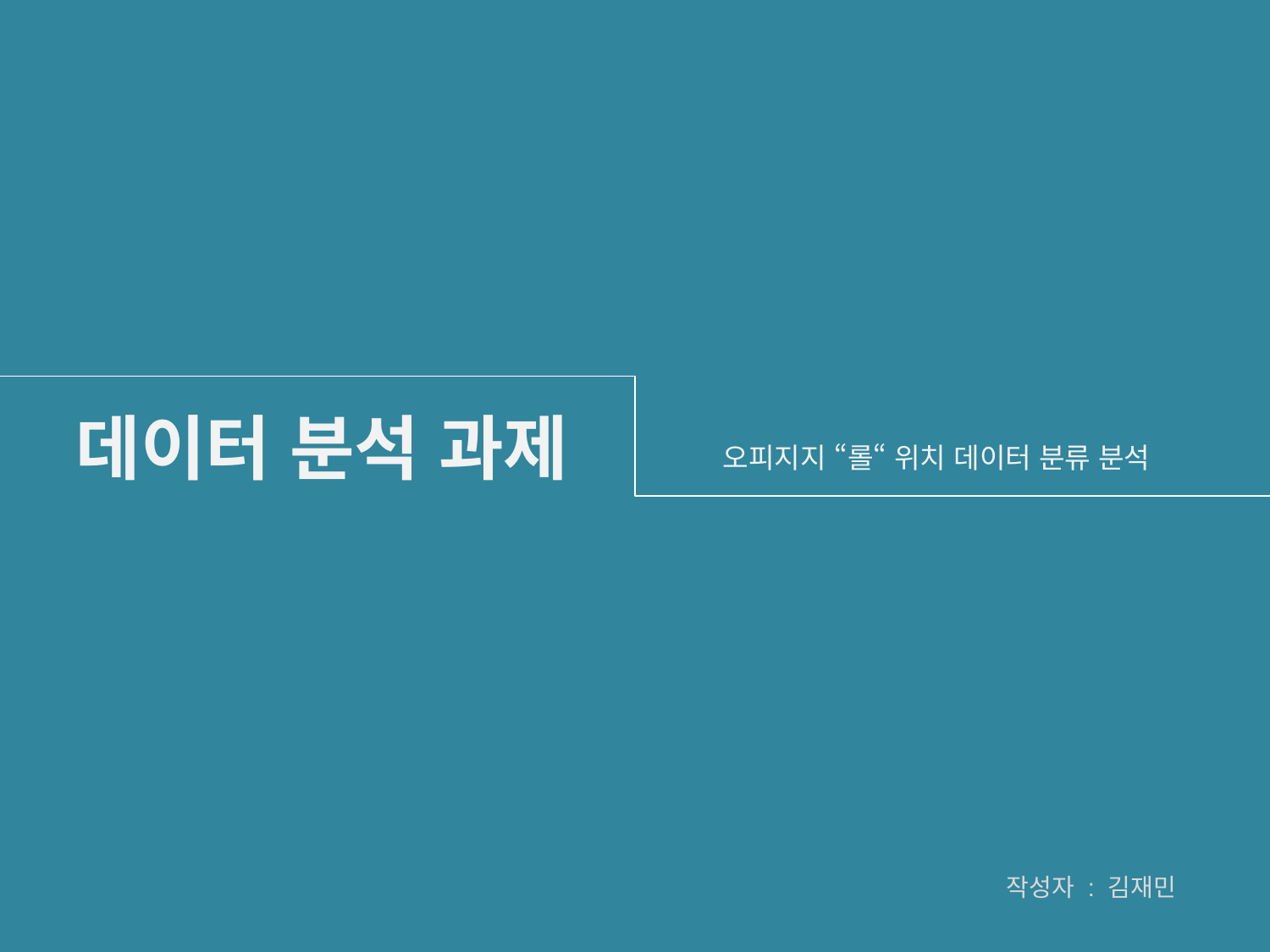

데이터 분석 과제
오피지지 “롤“ 위치 데이터 분류 분석
작성자 : 김재민